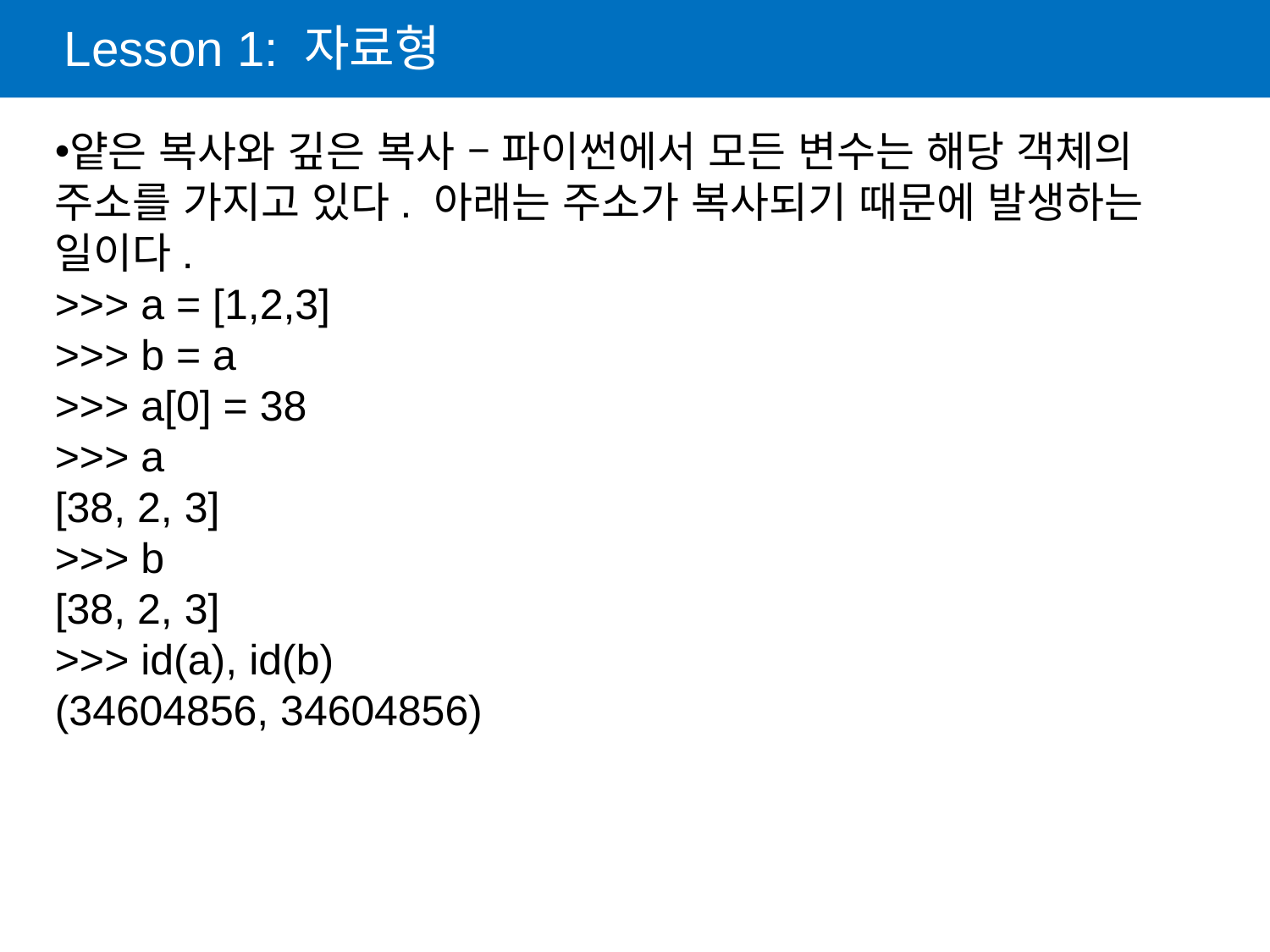

# Lesson 1: 자료형
얕은 복사와 깊은 복사 – 파이썬에서 모든 변수는 해당 객체의 주소를 가지고 있다. 아래는 주소가 복사되기 때문에 발생하는 일이다.
>>> a = [1,2,3]
>>> b = a
>>> a[0] = 38
>>> a
[38, 2, 3]
>>> b
[38, 2, 3]
>>> id(a), id(b)
(34604856, 34604856)